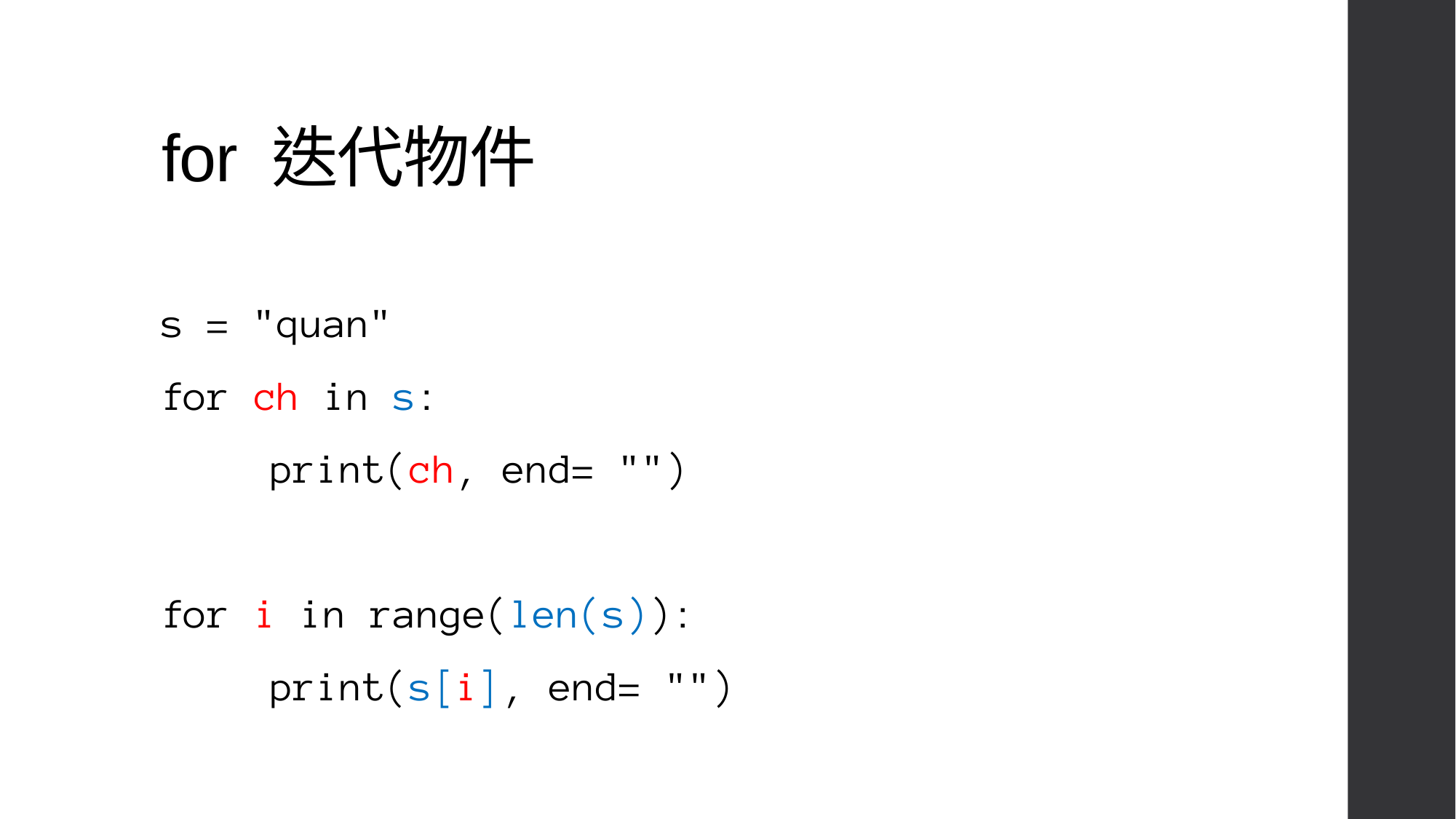

# for 迭代物件

s = "quan"
for ch in s:
	print(ch, end= "")

for i in range(len(s)):
	print(s[i], end= "")